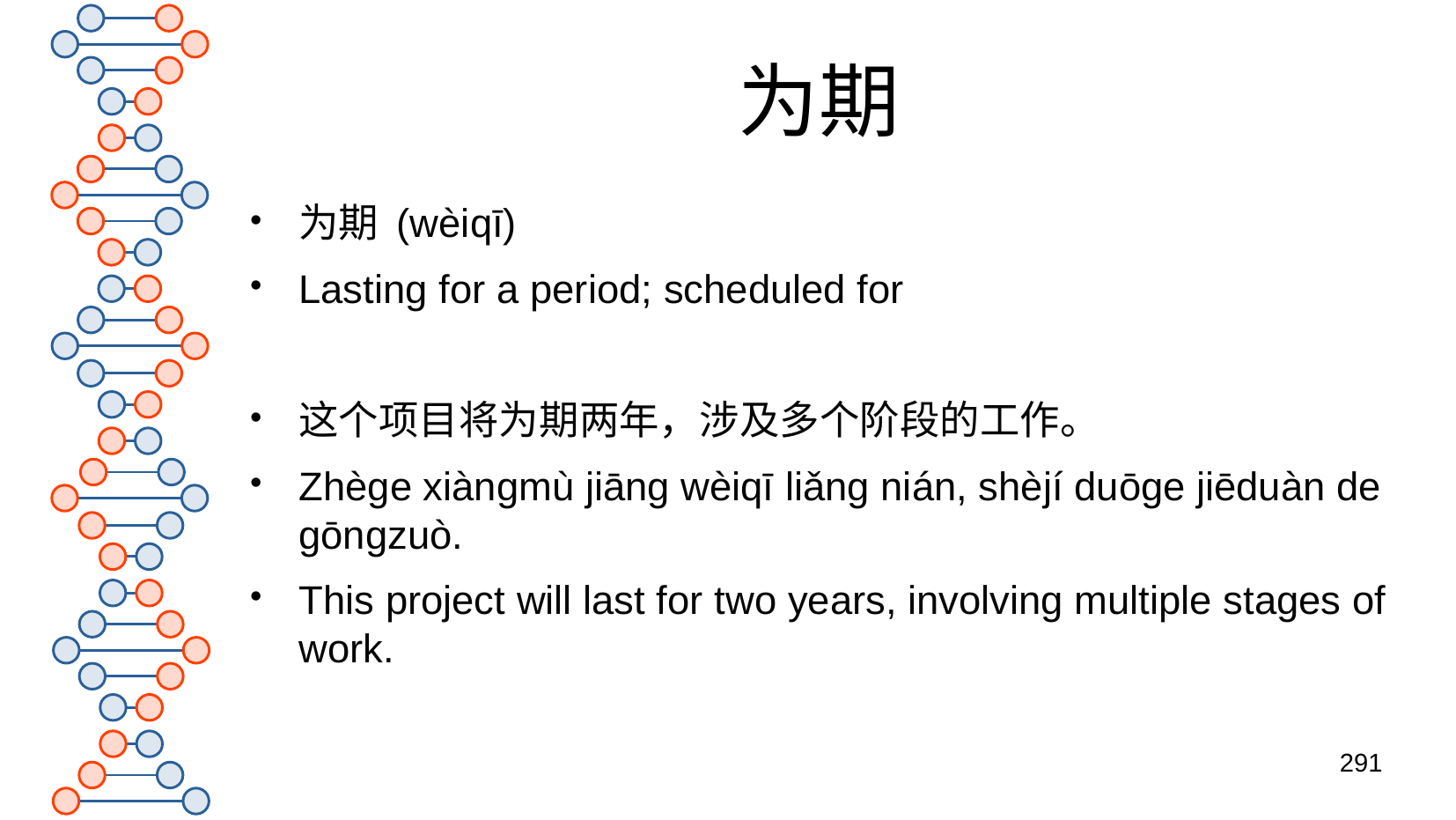

# 为期
为期 (wèiqī)
Lasting for a period; scheduled for

这个项目将为期两年，涉及多个阶段的工作。
Zhège xiàngmù jiāng wèiqī liǎng nián, shèjí duōge jiēduàn de gōngzuò.
This project will last for two years, involving multiple stages of work.
291